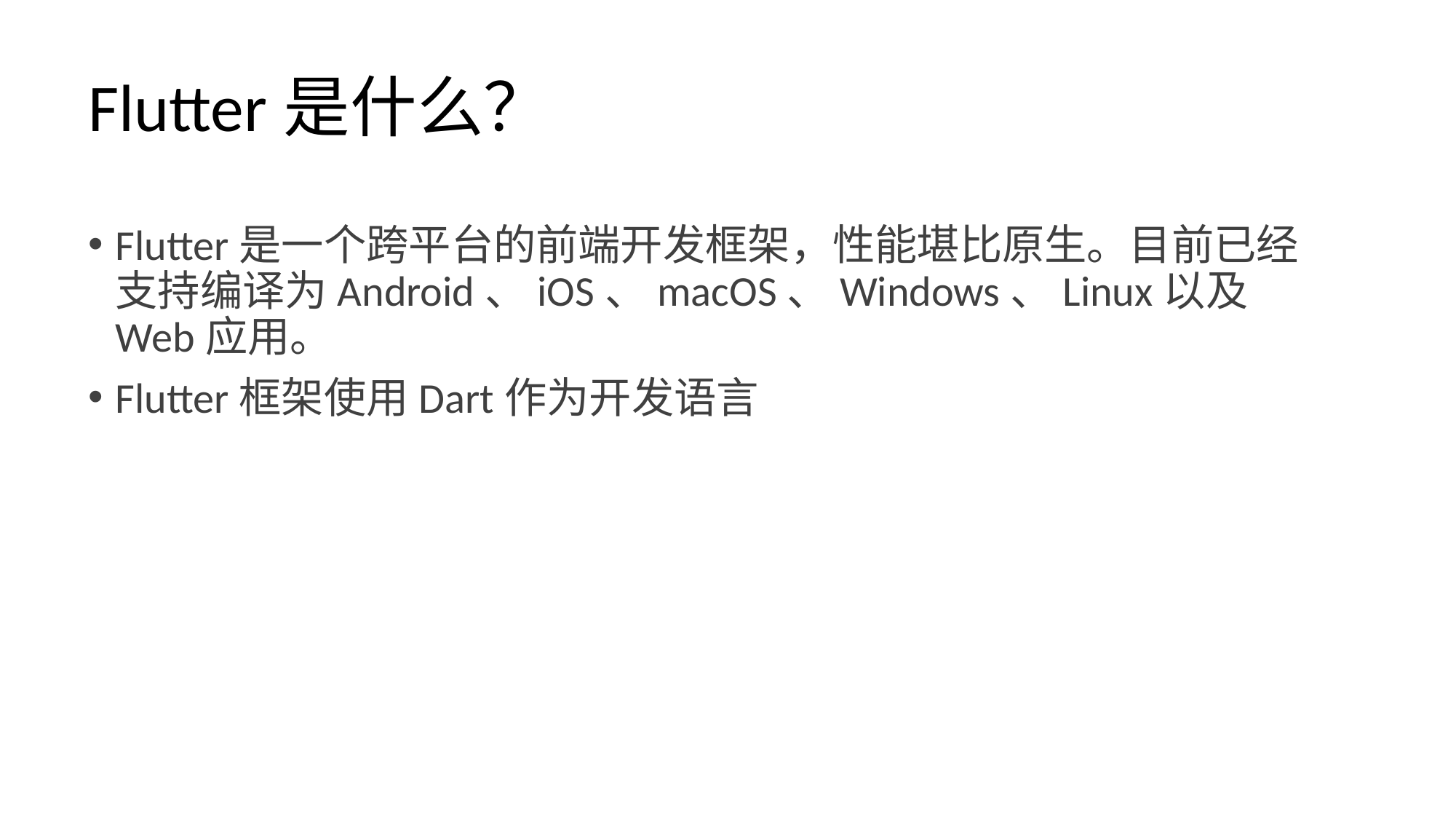

# Flutter是什么？
Flutter是一个跨平台的前端开发框架，性能堪比原生。目前已经支持编译为Android、iOS、macOS、Windows、Linux以及Web应用。
Flutter框架使用Dart作为开发语言